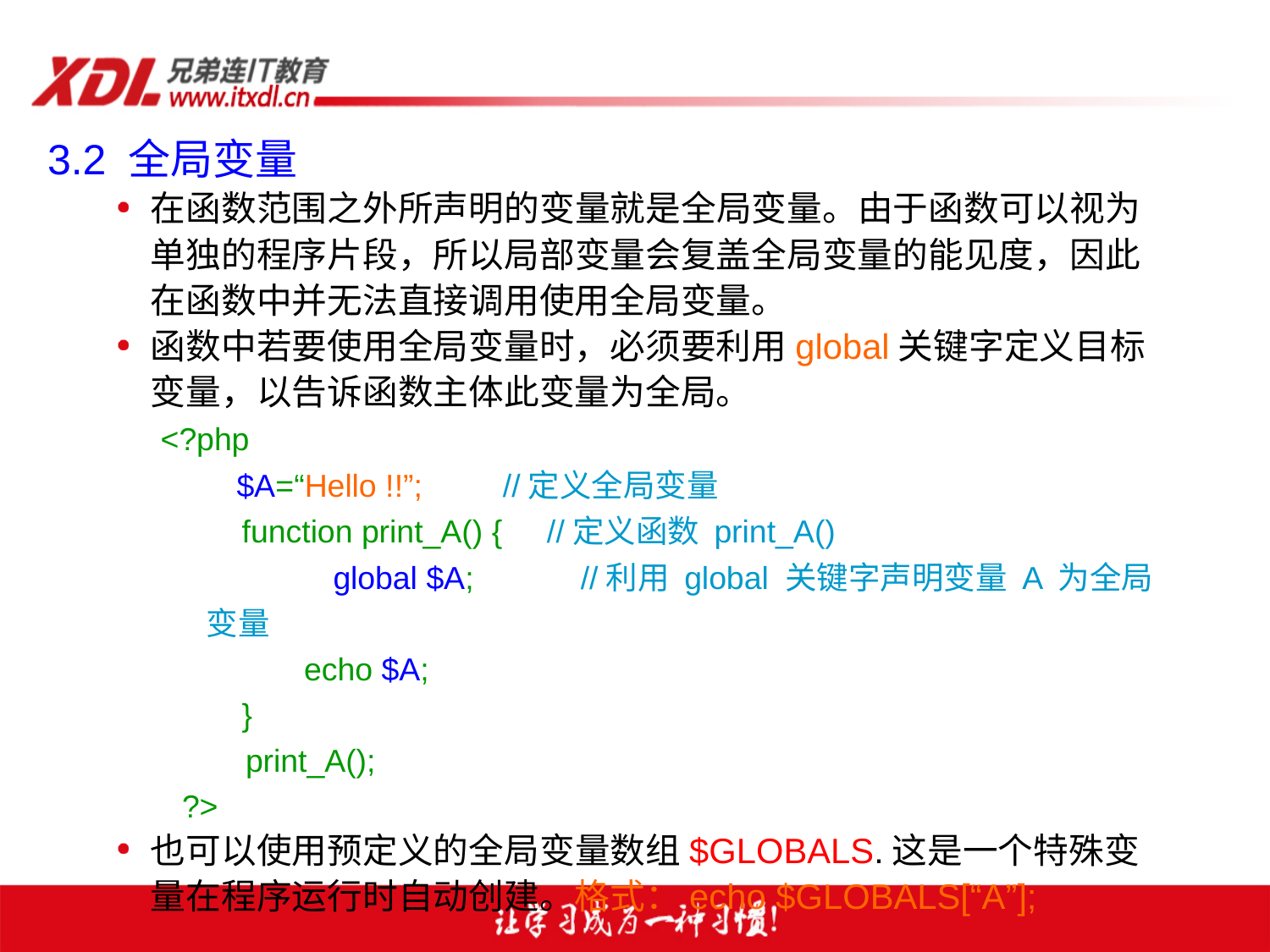

3.2 全局变量
在函数范围之外所声明的变量就是全局变量。由于函数可以视为单独的程序片段，所以局部变量会复盖全局变量的能见度，因此在函数中并无法直接调用使用全局变量。
函数中若要使用全局变量时，必须要利用global关键字定义目标变量，以告诉函数主体此变量为全局。
	 <?php
       $A=“Hello !!”;         //定义全局变量
	    function print_A() {     //定义函数 print_A()
		global $A;            //利用 global 关键字声明变量 A 为全局变量
	           echo $A;
	    }
        print_A();
        ?>
也可以使用预定义的全局变量数组$GLOBALS.这是一个特殊变量在程序运行时自动创建。格式：echo $GLOBALS[“A”];